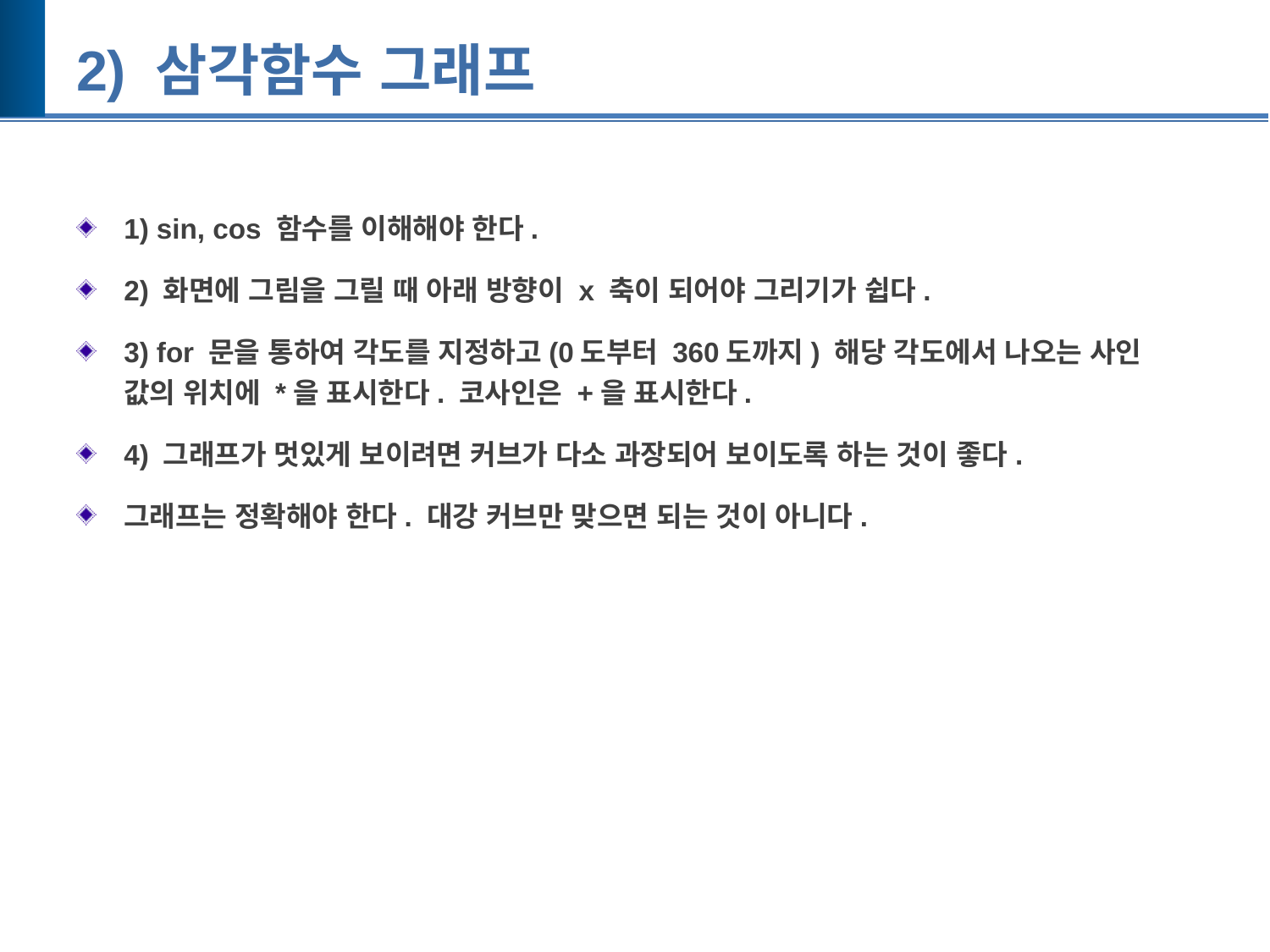

# 2) 삼각함수 그래프
1) sin, cos 함수를 이해해야 한다.
2) 화면에 그림을 그릴 때 아래 방향이 x 축이 되어야 그리기가 쉽다.
3) for 문을 통하여 각도를 지정하고(0도부터 360도까지) 해당 각도에서 나오는 사인 값의 위치에 *을 표시한다. 코사인은 +을 표시한다.
4) 그래프가 멋있게 보이려면 커브가 다소 과장되어 보이도록 하는 것이 좋다.
그래프는 정확해야 한다. 대강 커브만 맞으면 되는 것이 아니다.